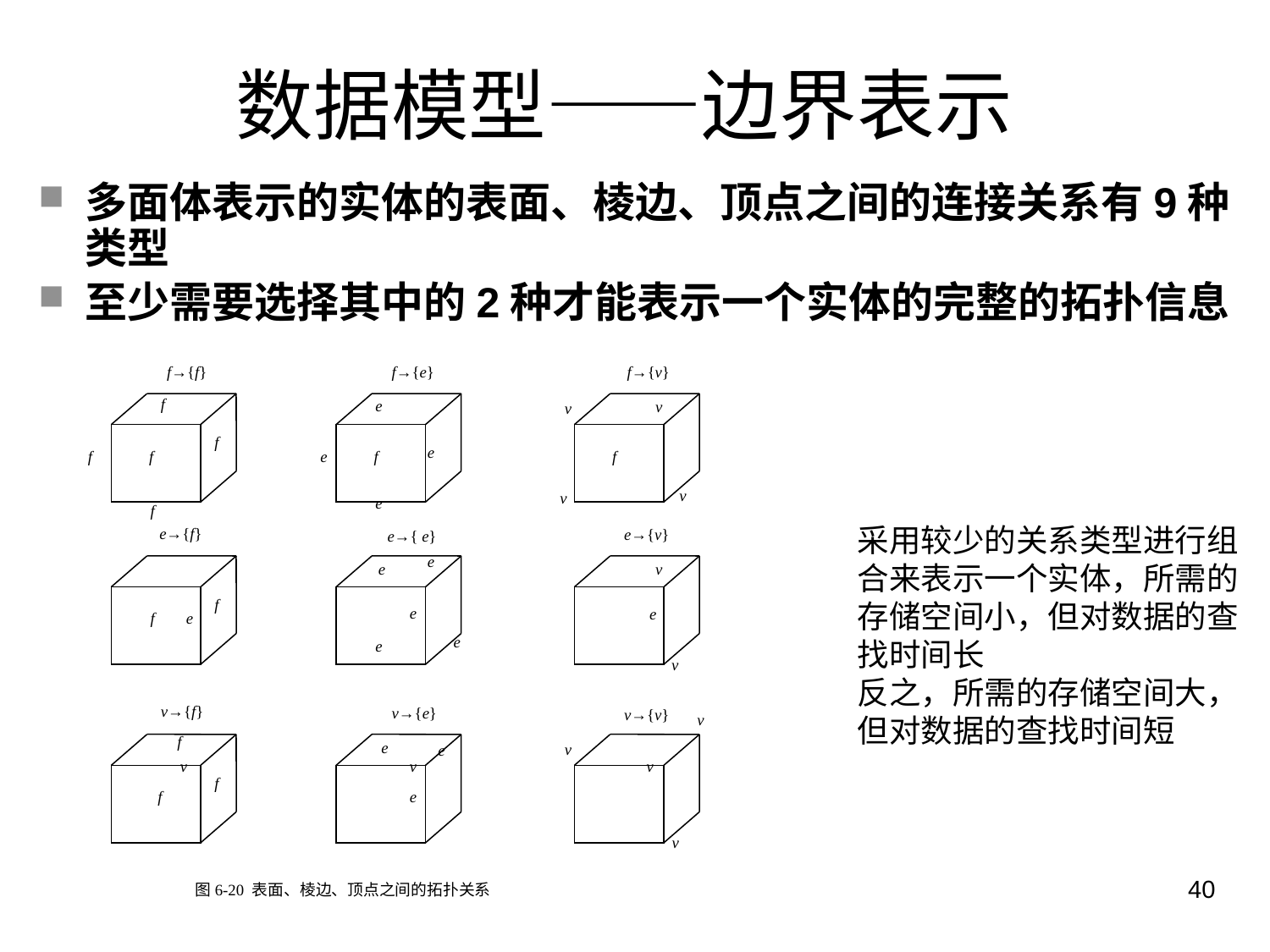

# 数据模型——边界表示
多面体表示的实体的表面、棱边、顶点之间的连接关系有9种类型
至少需要选择其中的2种才能表示一个实体的完整的拓扑信息

f→{f}
f

f
f
f
f
f→{e}
e

e
e
f
e
f→{v}
v
v

f
   v
v
e→{f}

f
f
e
e→{v}

v

e
    v
e→{ e}
e
e

e
  e
e
v→{f}

f

v
f
f
v→{e}

e

e
v
e
v→{v}

v
v

v
   v
图6-20 表面、棱边、顶点之间的拓扑关系
采用较少的关系类型进行组合来表示一个实体，所需的存储空间小，但对数据的查找时间长
反之，所需的存储空间大，但对数据的查找时间短
40
哈尔滨工业大学计算机学院  苏小红